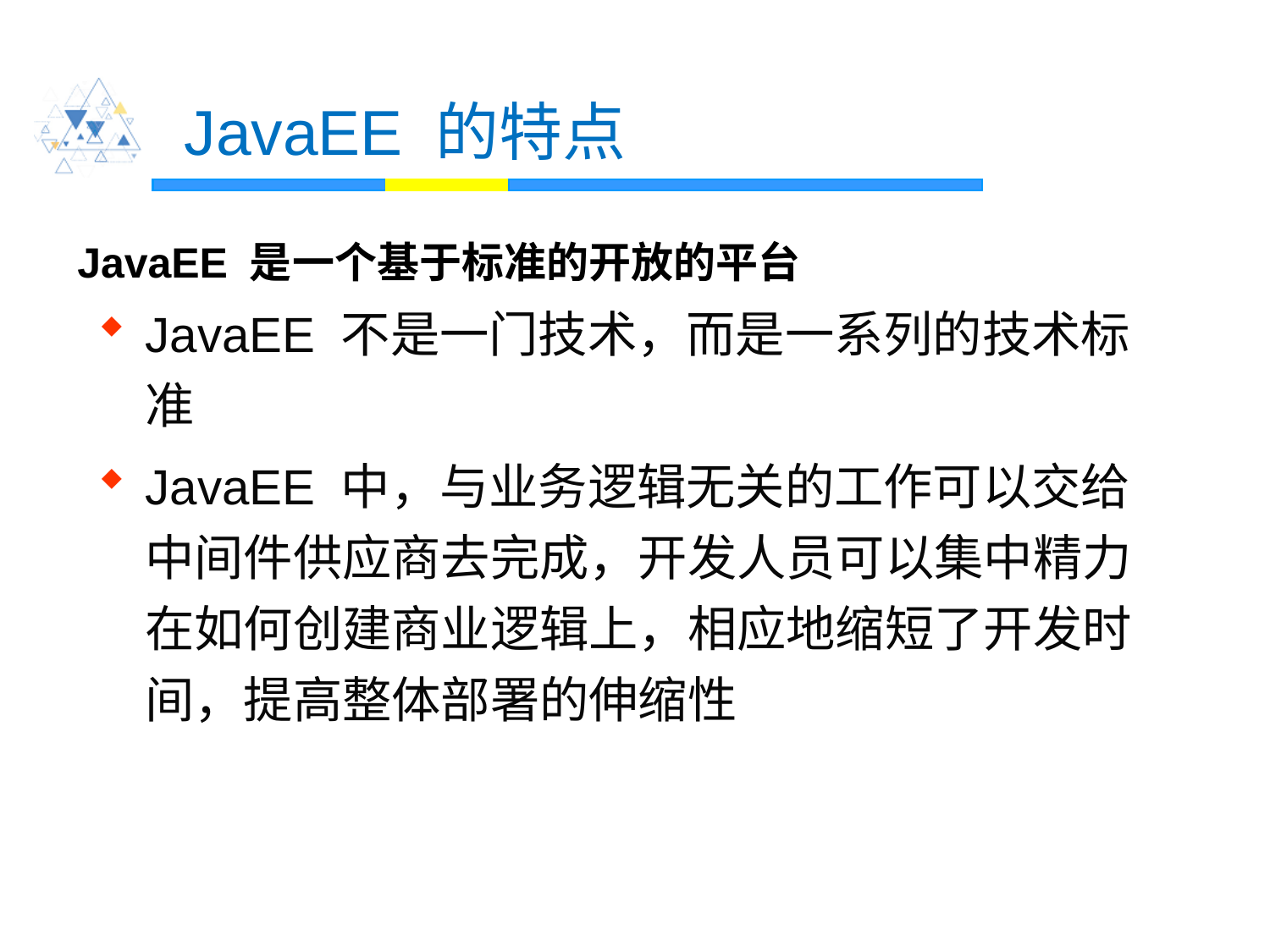

# JavaEE 的特点

JavaEE 不是一门技术，而是一系列的技术标准
JavaEE 中，与业务逻辑无关的工作可以交给中间件供应商去完成，开发人员可以集中精力在如何创建商业逻辑上，相应地缩短了开发时间，提高整体部署的伸缩性

JavaEE 是一个基于标准的开放的平台